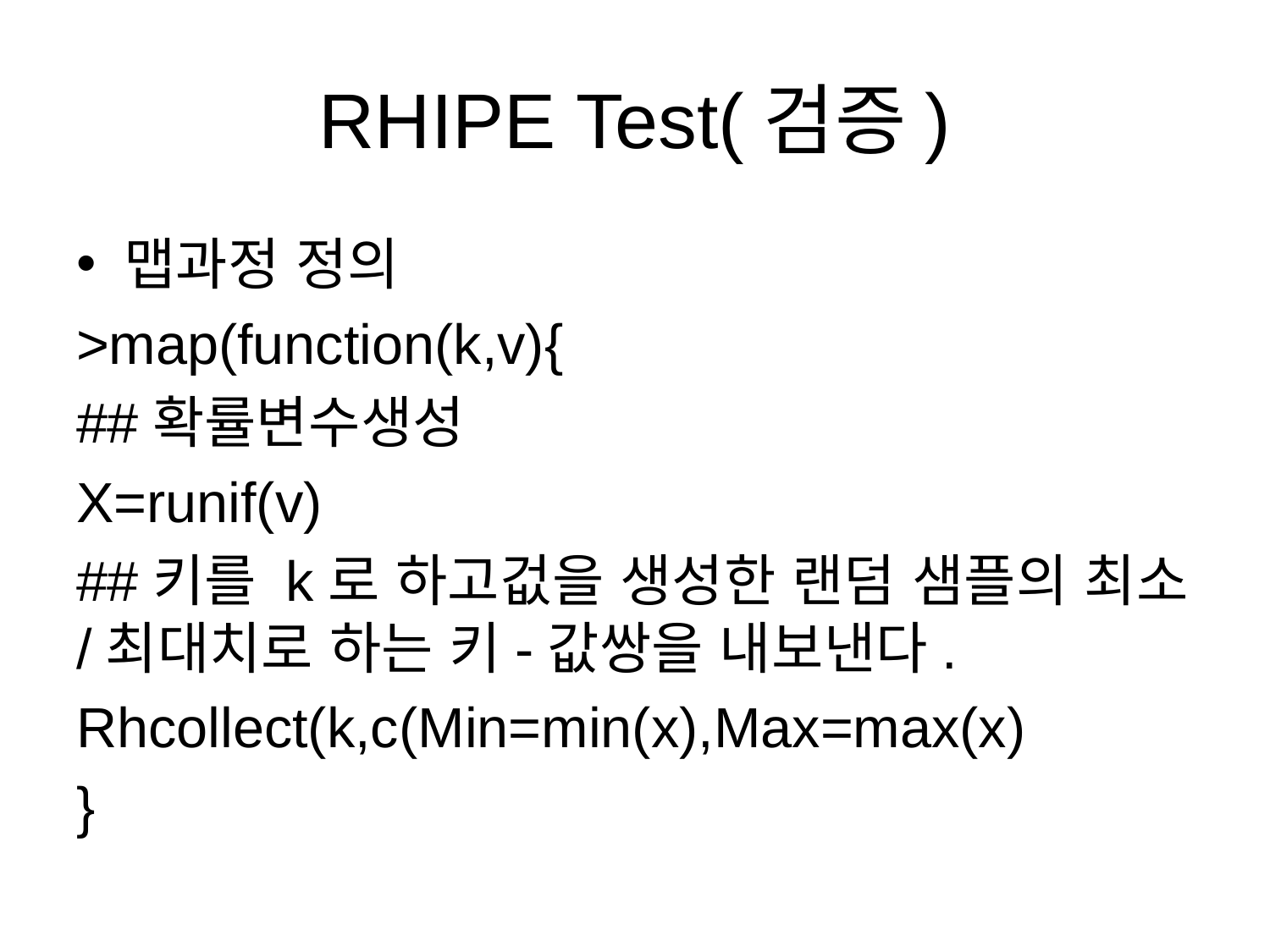

# RHIPE Test(검증)
맵과정 정의
>map(function(k,v){
##확률변수생성
X=runif(v)
##키를 k로 하고겂을 생성한 랜덤 샘플의 최소/최대치로 하는 키-값쌍을 내보낸다.
Rhcollect(k,c(Min=min(x),Max=max(x)
}